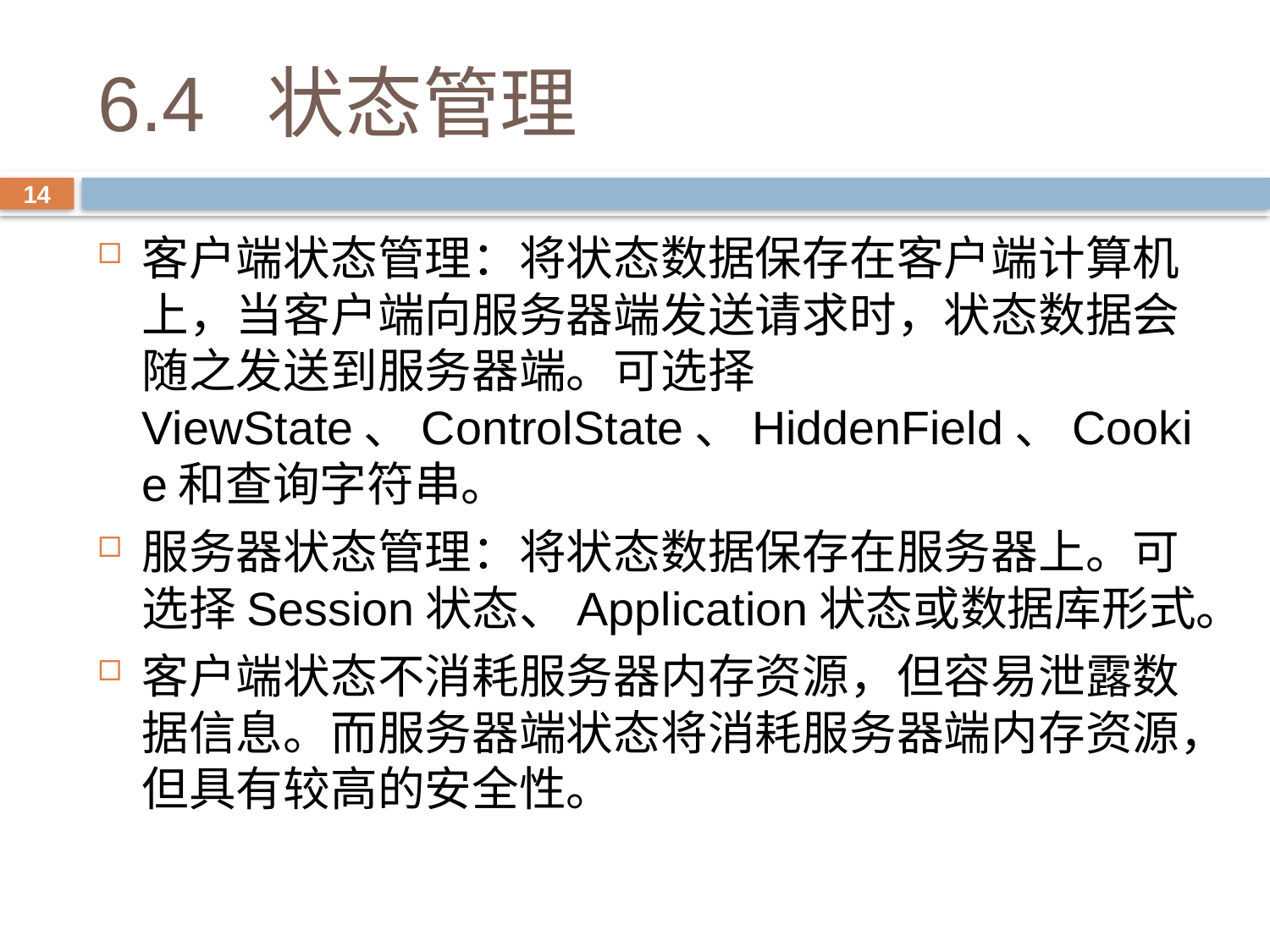

# 6.4  状态管理
14
客户端状态管理：将状态数据保存在客户端计算机上，当客户端向服务器端发送请求时，状态数据会随之发送到服务器端。可选择ViewState、ControlState、HiddenField、Cookie和查询字符串。
服务器状态管理：将状态数据保存在服务器上。可选择Session状态、Application状态或数据库形式。
客户端状态不消耗服务器内存资源，但容易泄露数据信息。而服务器端状态将消耗服务器端内存资源，但具有较高的安全性。